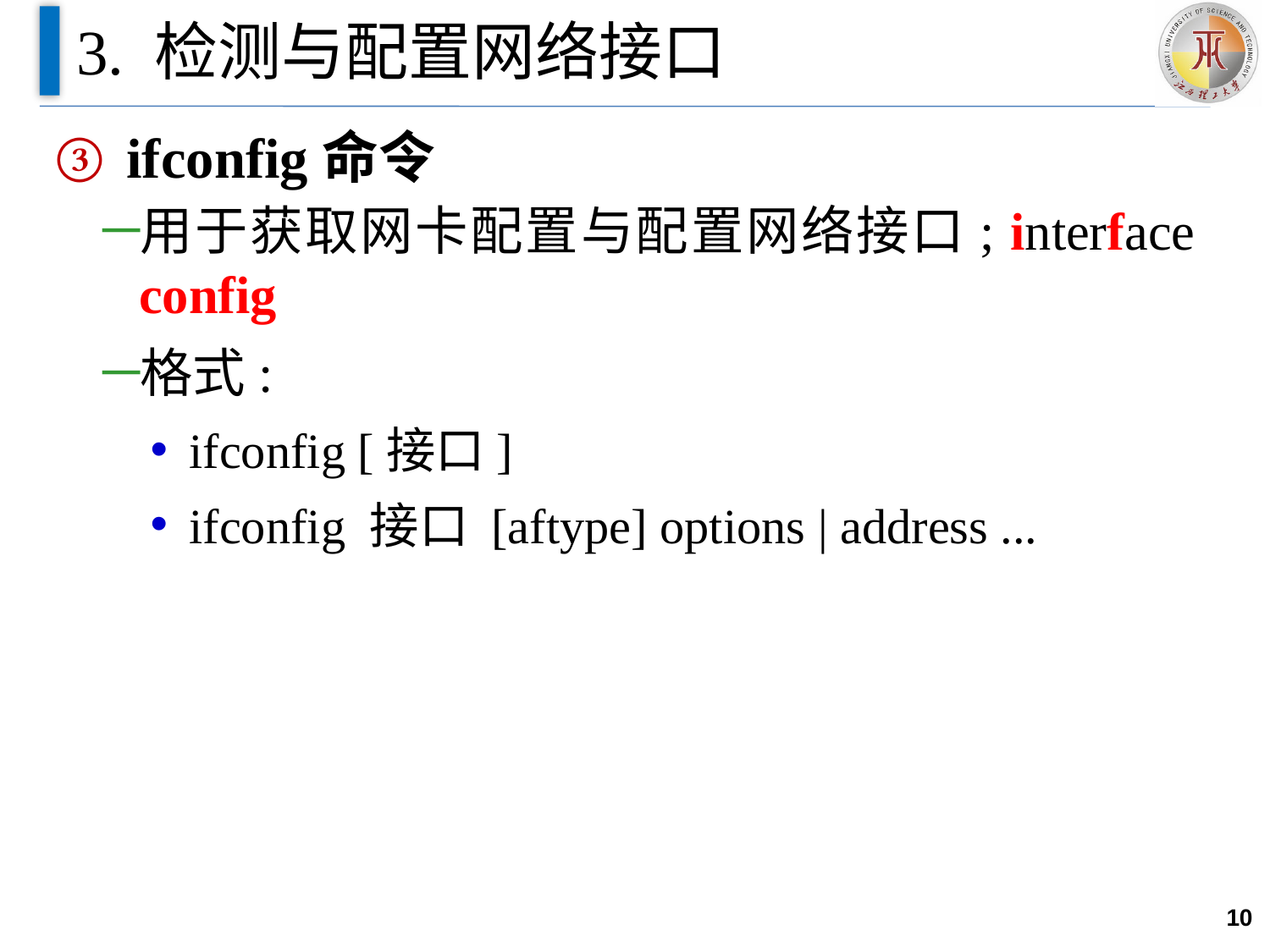

# 3. 检测与配置网络接口
ifconfig命令
用于获取网卡配置与配置网络接口; interface config
格式:
 ifconfig [接口]
 ifconfig 接口 [aftype] options | address ...
10